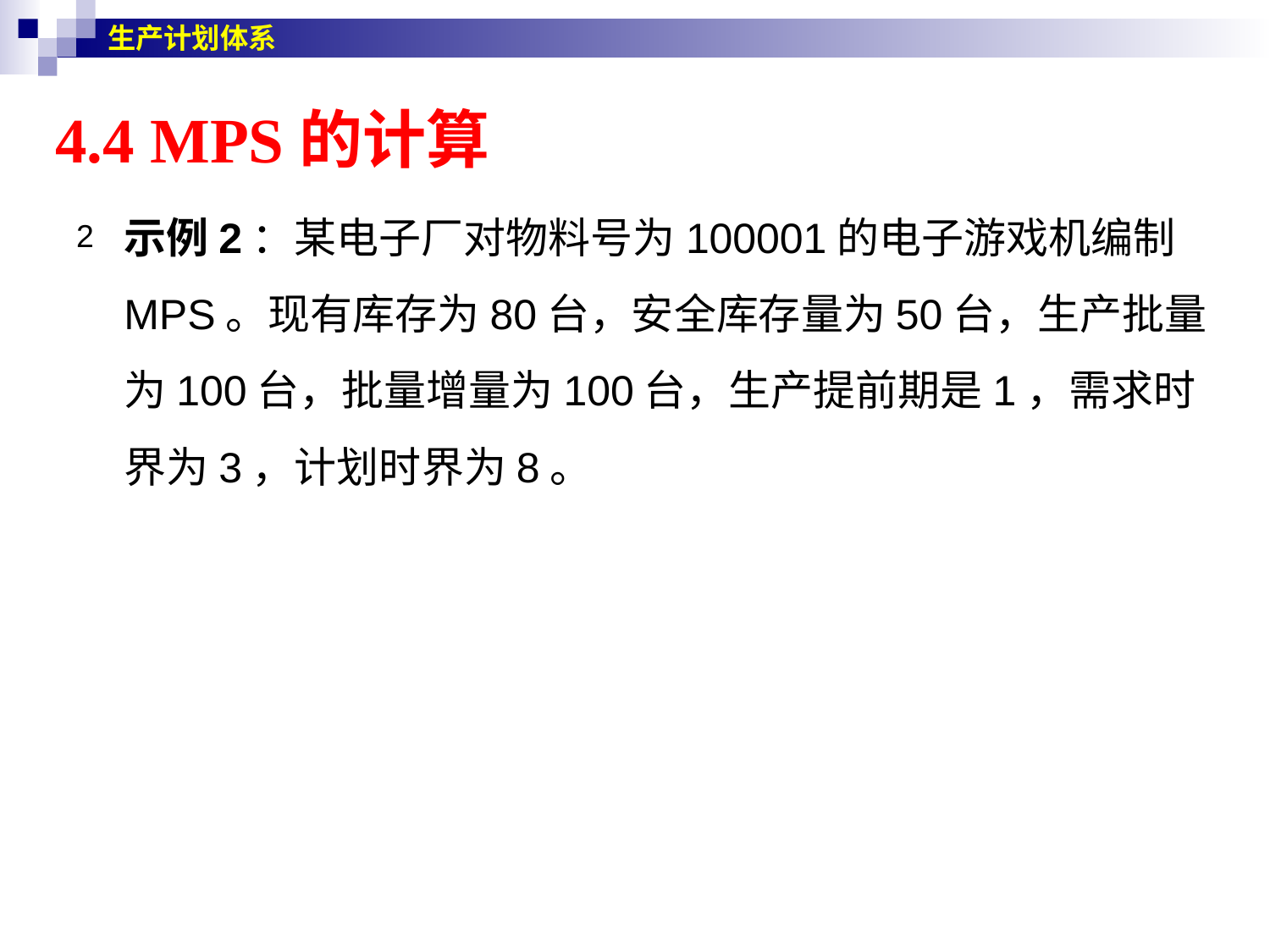

生产计划体系
# 4.4 MPS的计算
示例2：某电子厂对物料号为100001的电子游戏机编制MPS。现有库存为80台，安全库存量为50台，生产批量为100台，批量增量为100台，生产提前期是1，需求时界为3，计划时界为8。